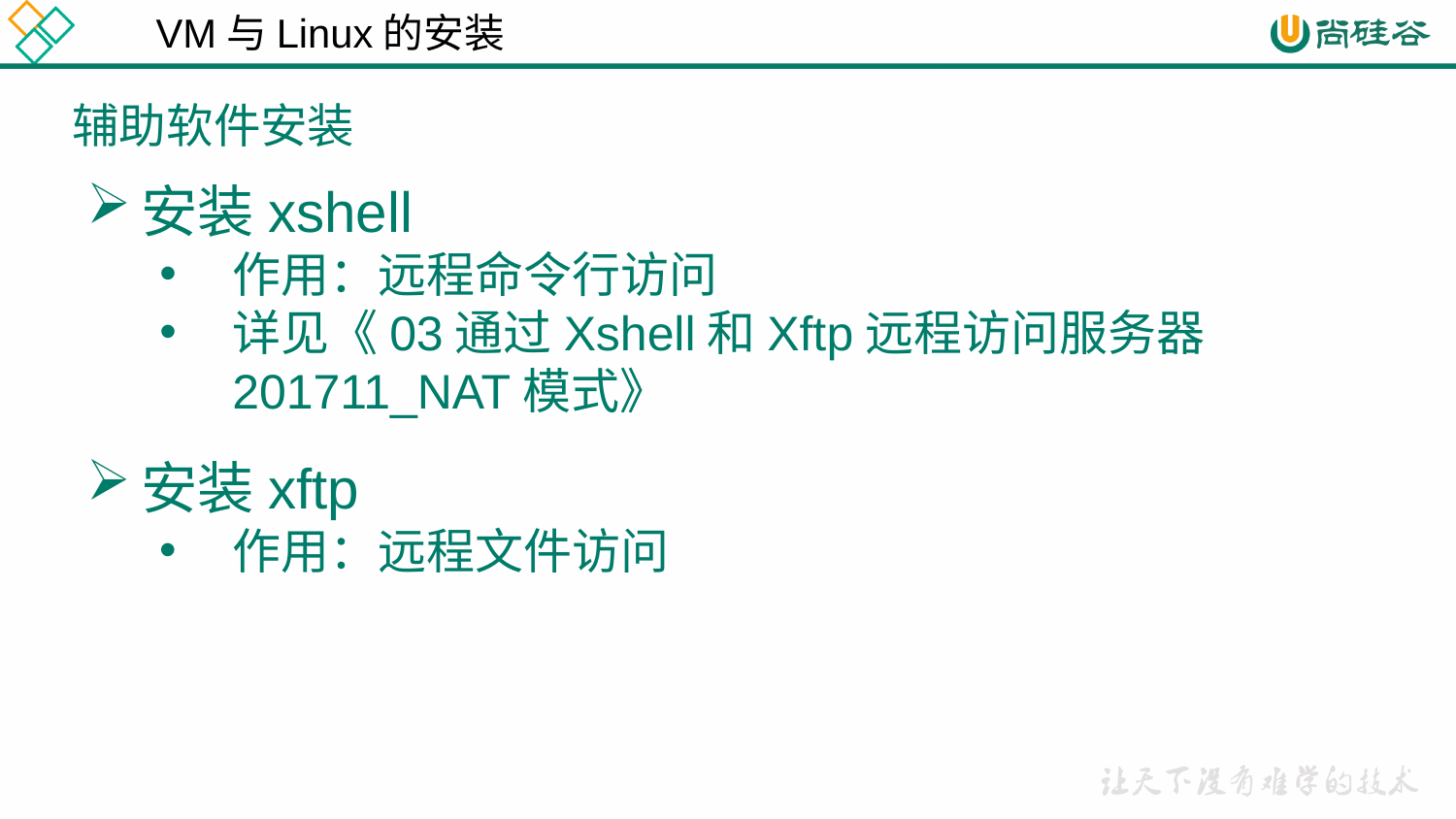

VM与Linux的安装

辅助软件安装
安装xshell
作用：远程命令行访问
详见《03通过Xshell和Xftp远程访问服务器201711_NAT模式》

安装xftp
作用：远程文件访问